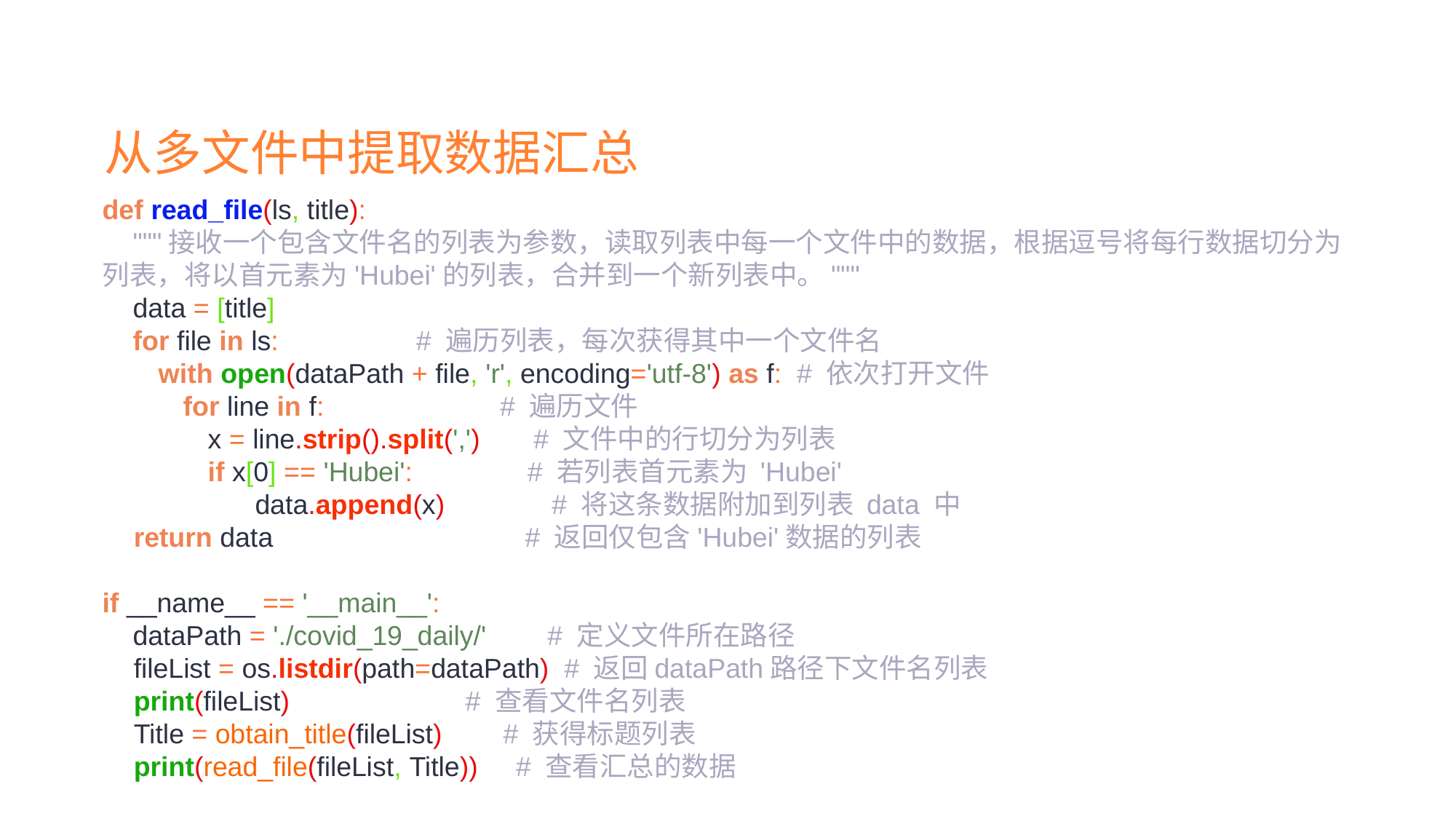

从多文件中提取数据汇总
def read_file(ls, title):
    """接收一个包含文件名的列表为参数，读取列表中每一个文件中的数据，根据逗号将每行数据切分为列表，将以首元素为'Hubei'的列表，合并到一个新列表中。"""
    data = [title]
    for file in ls:                  # 遍历列表，每次获得其中一个文件名
        with open(dataPath + file, 'r', encoding='utf-8') as f:  # 依次打开文件
            for line in f:                       # 遍历文件
                x = line.strip().split(',')       # 文件中的行切分为列表
                if x[0] == 'Hubei':               # 若列表首元素为 'Hubei'
                    data.append(x)              # 将这条数据附加到列表 data 中
    return data                                 # 返回仅包含'Hubei'数据的列表
if __name__ == '__main__':
    dataPath = './covid_19_daily/'        # 定义文件所在路径
    fileList = os.listdir(path=dataPath)  # 返回dataPath路径下文件名列表
    print(fileList)                       # 查看文件名列表
    Title = obtain_title(fileList)        # 获得标题列表
    print(read_file(fileList, Title))     # 查看汇总的数据